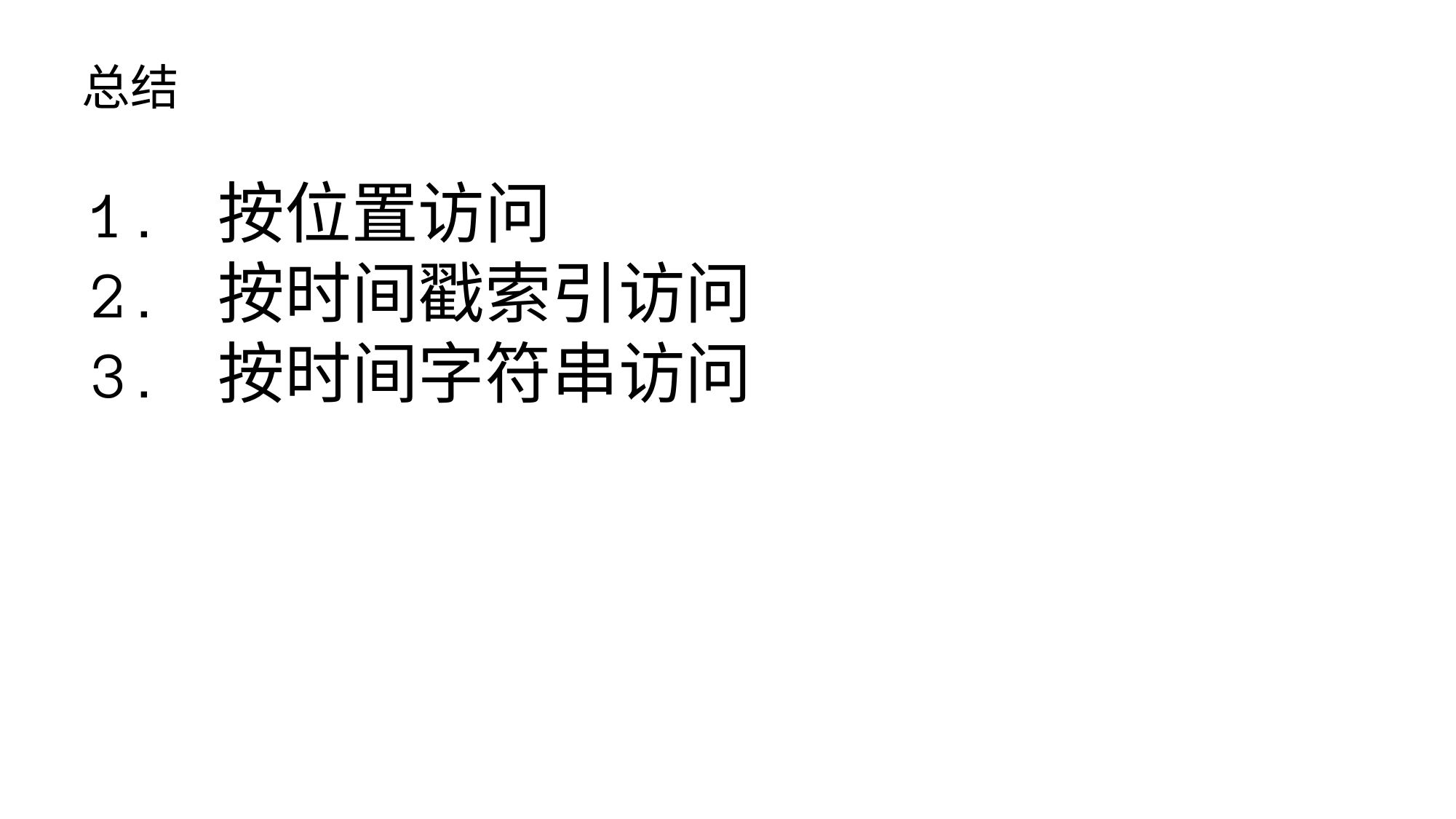

总结
1. 按位置访问
2. 按时间戳索引访问
3. 按时间字符串访问